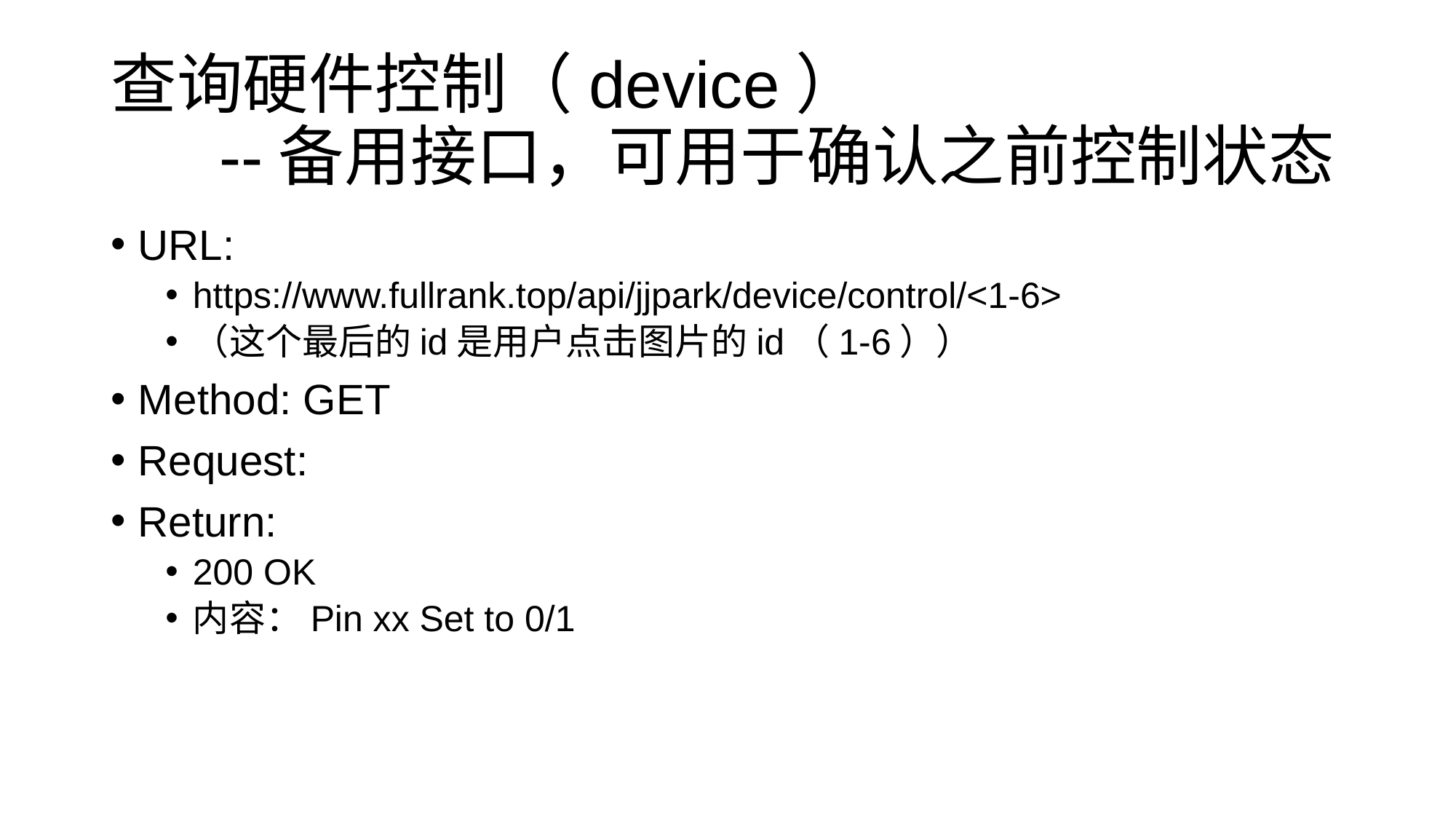

# 查询硬件控制（device） --备用接口，可用于确认之前控制状态
URL:
https://www.fullrank.top/api/jjpark/device/control/<1-6>
（这个最后的id是用户点击图片的id（1-6））
Method: GET
Request:
Return:
200 OK
内容：Pin xx Set to 0/1